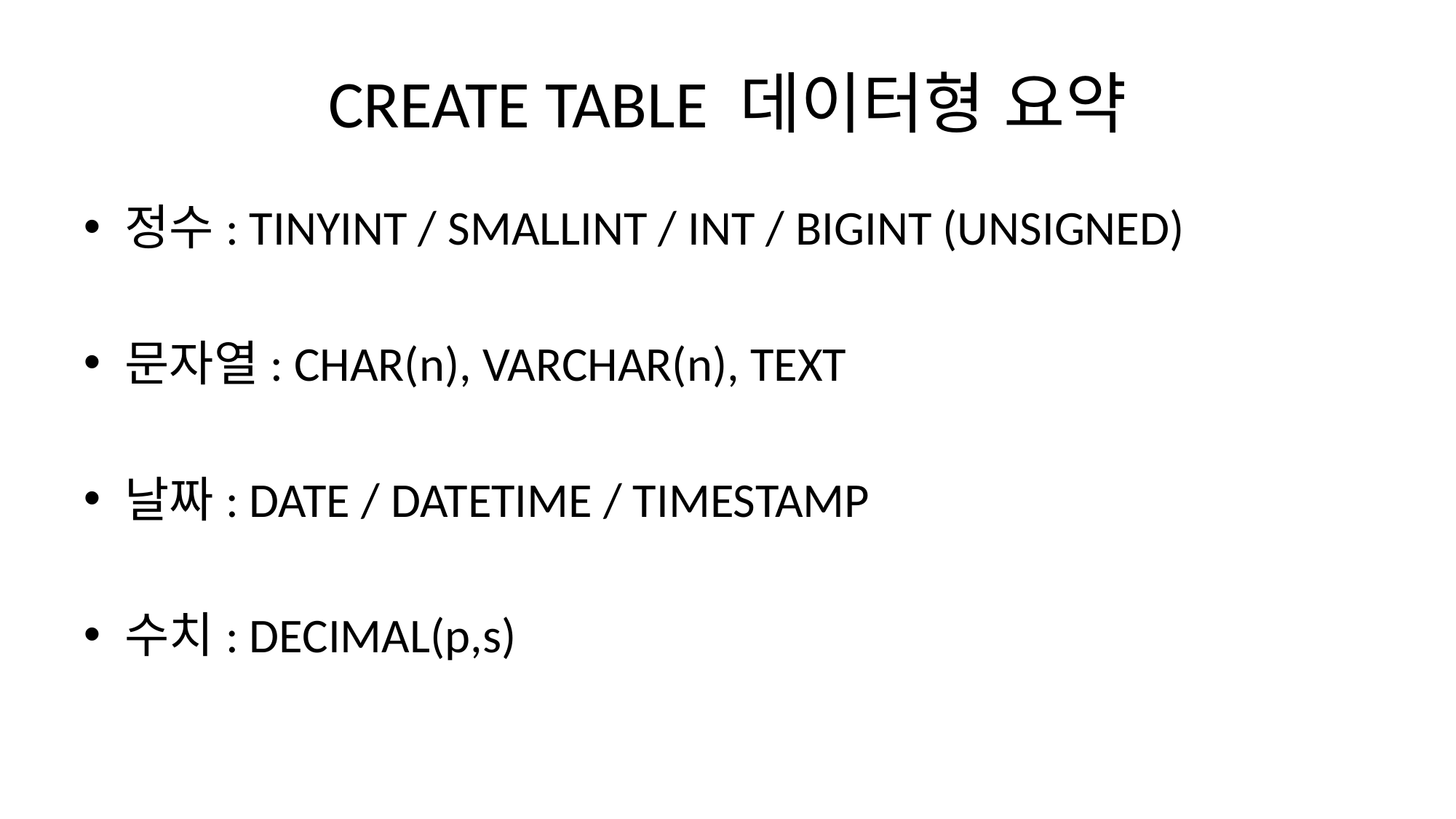

# CREATE TABLE 데이터형 요약
정수: TINYINT / SMALLINT / INT / BIGINT (UNSIGNED)

문자열: CHAR(n), VARCHAR(n), TEXT

날짜: DATE / DATETIME / TIMESTAMP

수치: DECIMAL(p,s)